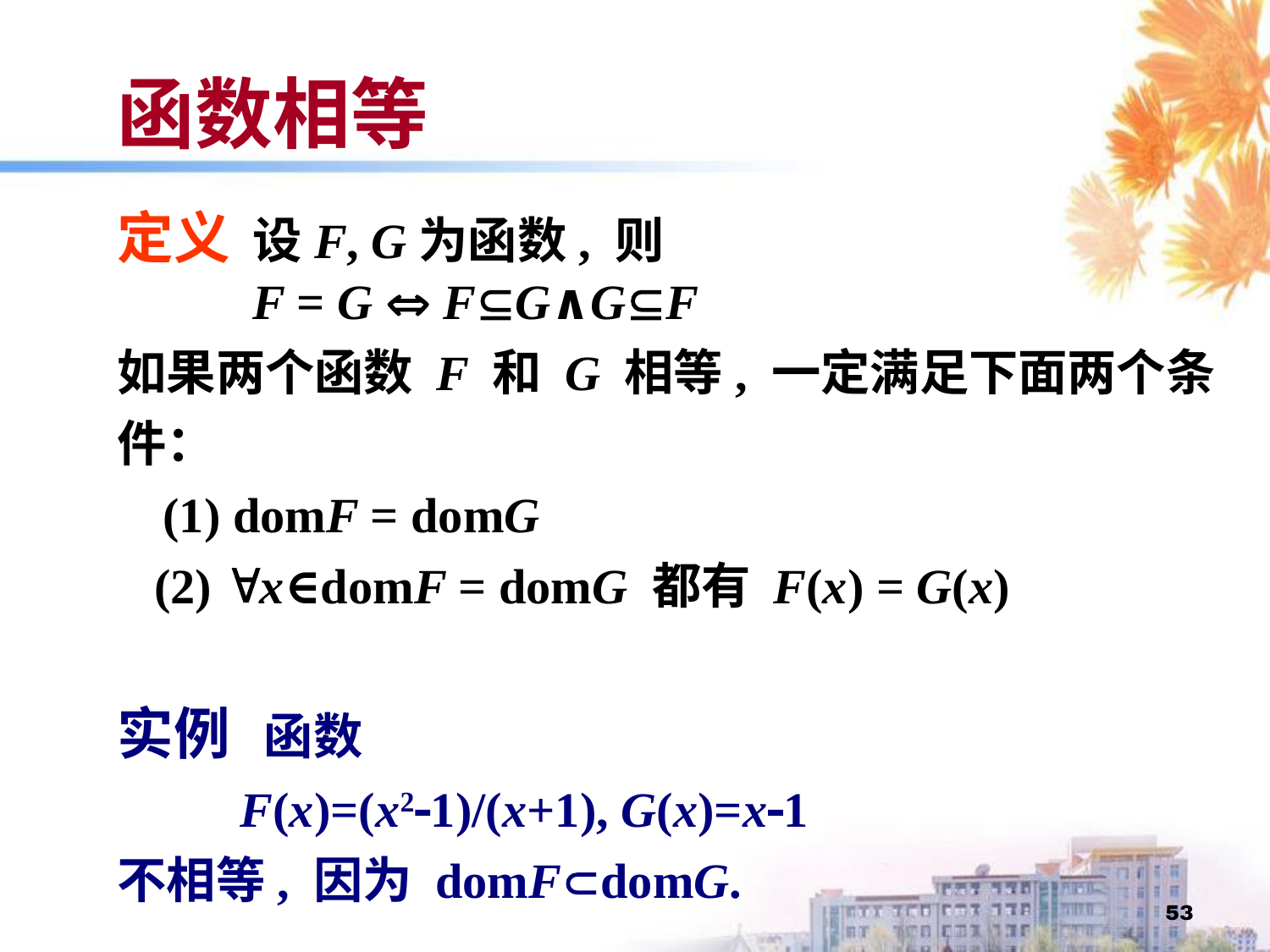

# 函数相等
定义  设F, G为函数, 则
           F = G ⇔ F⊆G∧G⊆F
如果两个函数 F 和 G 相等, 一定满足下面两个条件：
   (1) domF = domG
   (2) ∀x∈domF = domG 都有 F(x) = G(x)
实例   函数
          F(x)=(x2−1)/(x+1), G(x)=x−1
不相等, 因为 domF⊂domG.
53